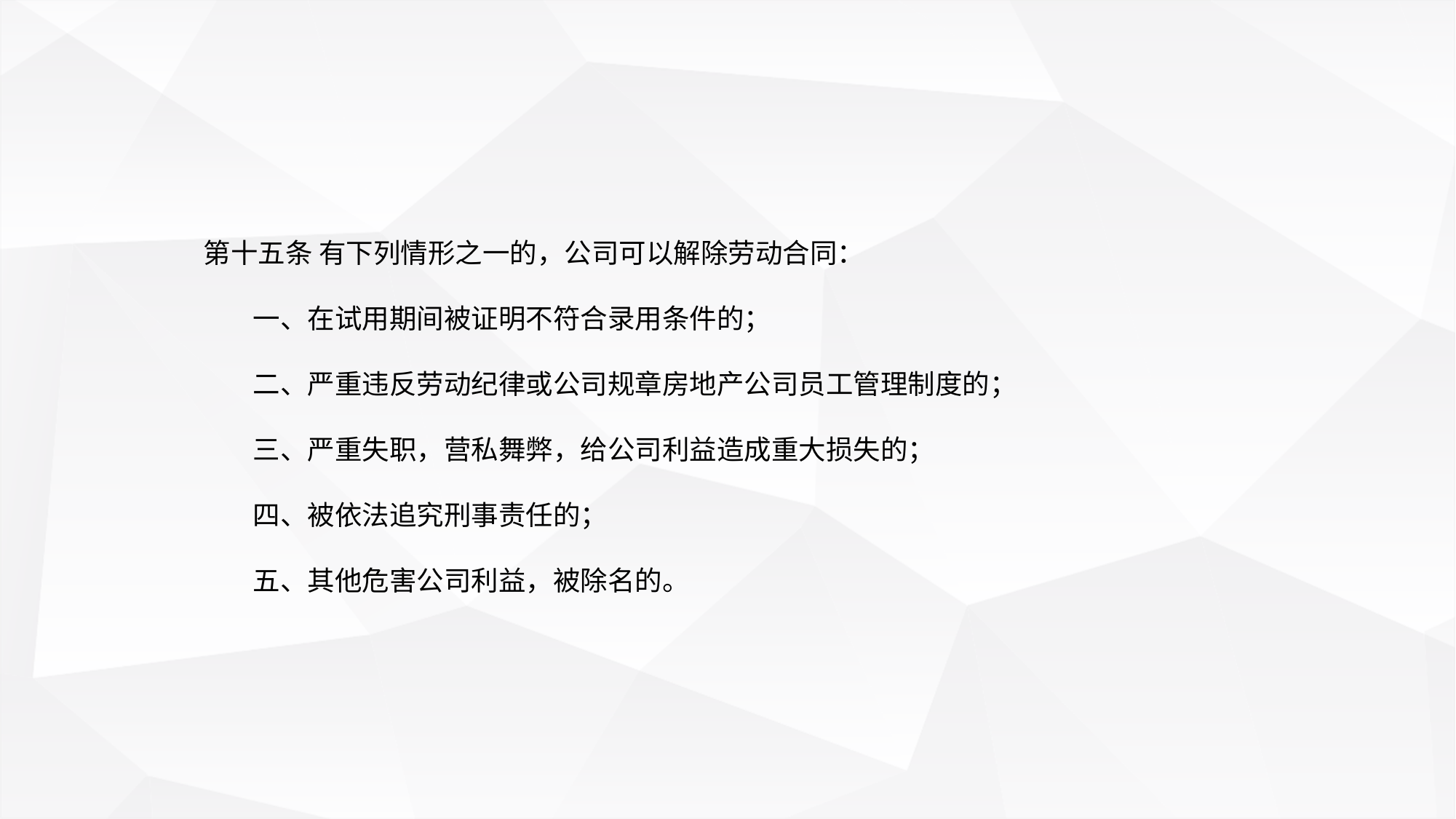

第十五条 有下列情形之一的，公司可以解除劳动合同：
                一、在试用期间被证明不符合录用条件的；
                二、严重违反劳动纪律或公司规章房地产公司员工管理制度的；
                三、严重失职，营私舞弊，给公司利益造成重大损失的；
                四、被依法追究刑事责任的；
                五、其他危害公司利益，被除名的。